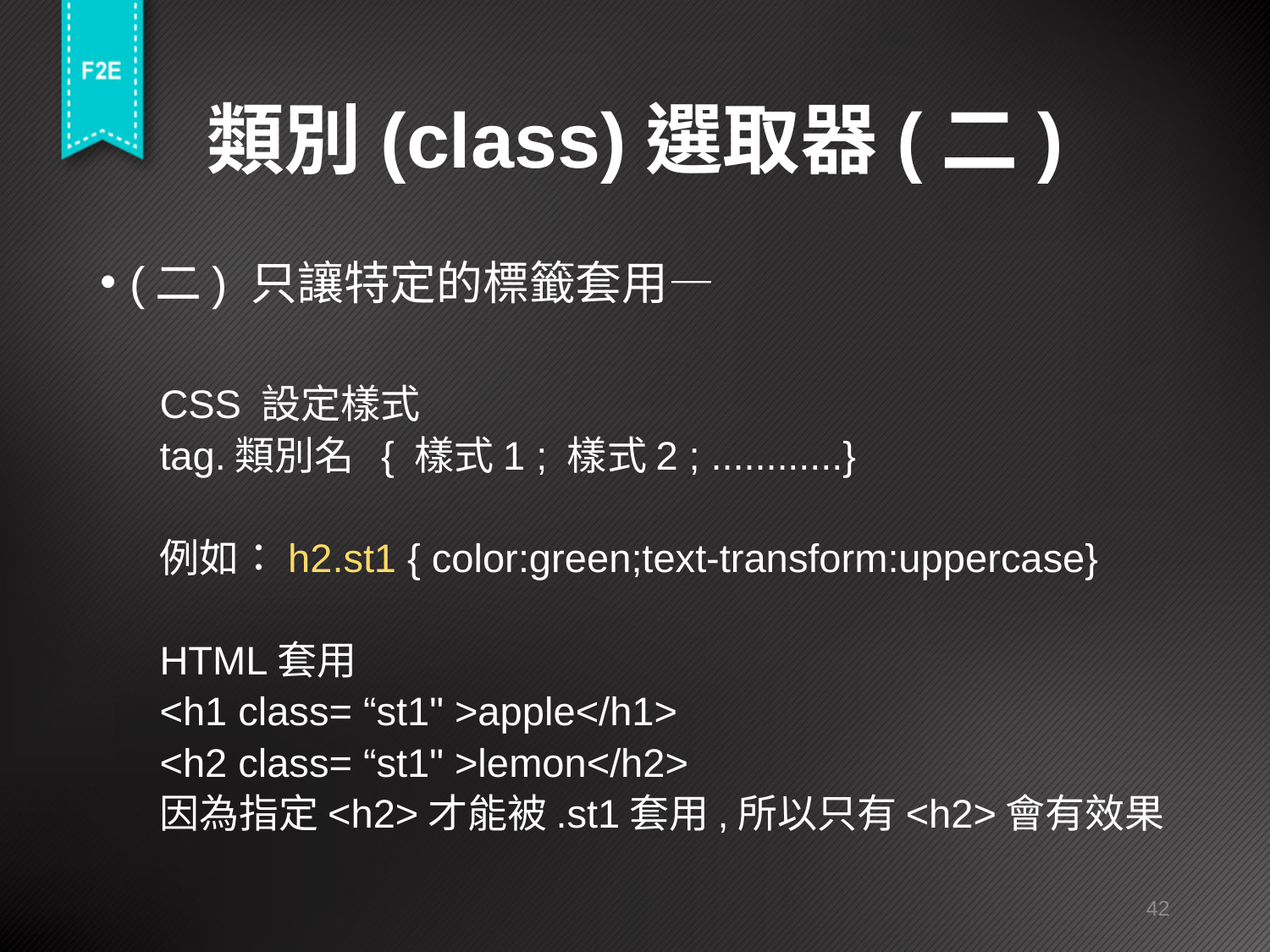

# 類別(class)選取器(二)
(二) 只讓特定的標籤套用—

CSS 設定樣式
tag.類別名  { 樣式1 ; 樣式2 ; ............}

例如：h2.st1 { color:green;text-transform:uppercase}

HTML套用
<h1 class= “st1" >apple</h1>
<h2 class= “st1" >lemon</h2>
因為指定<h2>才能被.st1套用,所以只有<h2>會有效果
42